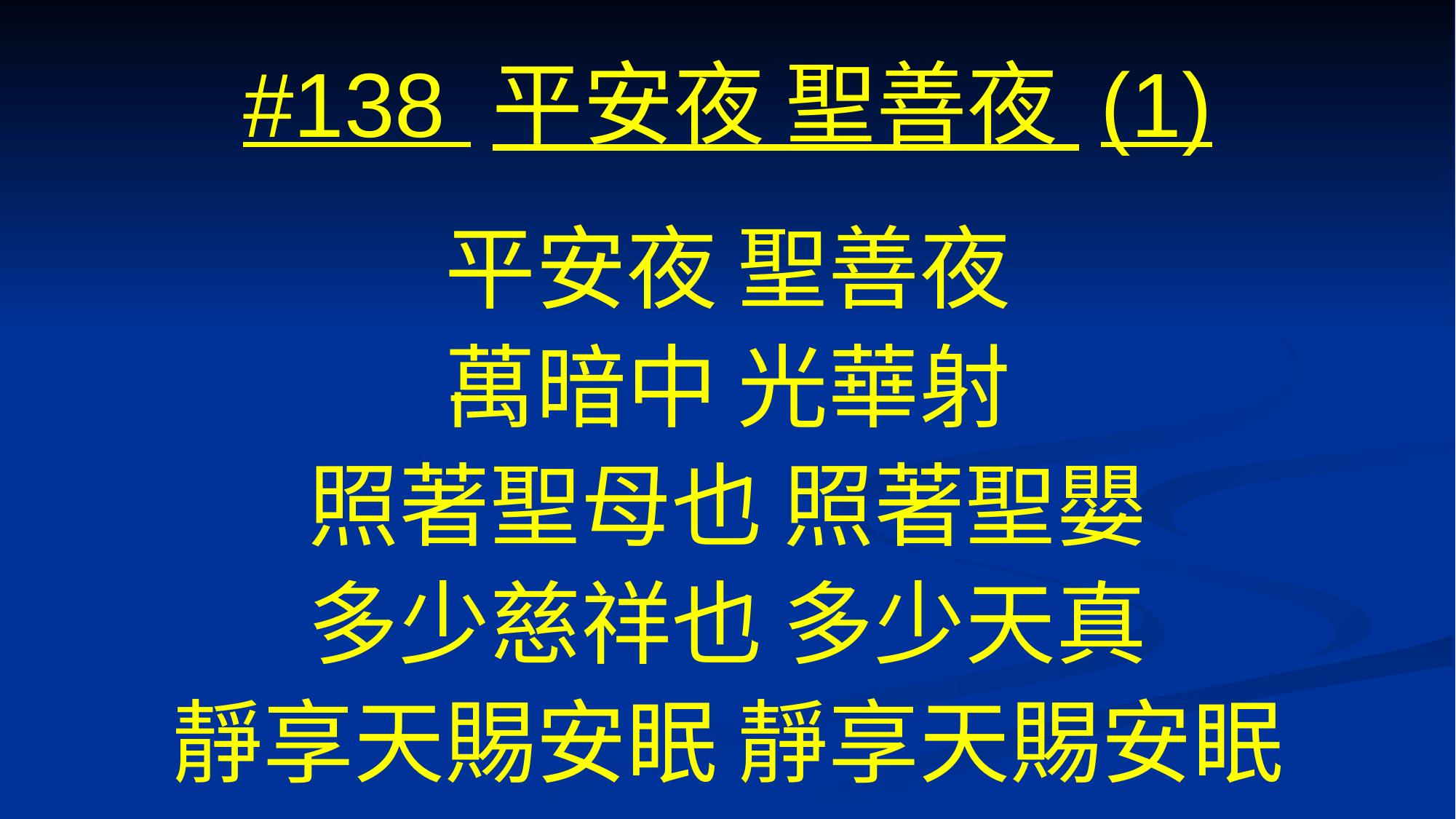

# #138 平安夜 聖善夜 (1)
平安夜 聖善夜
萬暗中 光華射
照著聖母也 照著聖嬰
多少慈祥也 多少天真
靜享天賜安眠 靜享天賜安眠